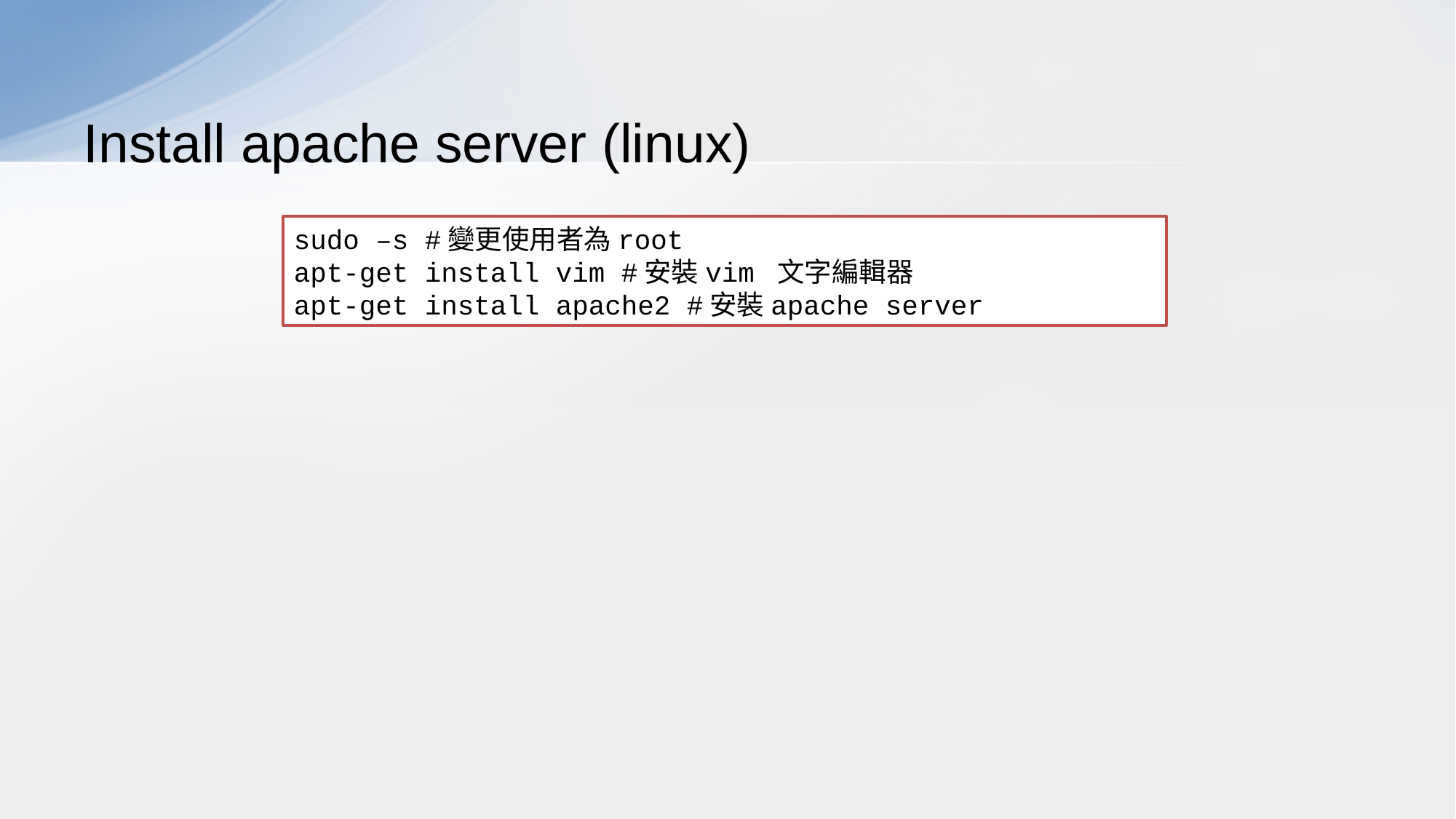

# Install apache server (linux)

sudo –s #變更使用者為root
apt-get install vim #安裝vim 文字編輯器
apt-get install apache2 #安裝apache server